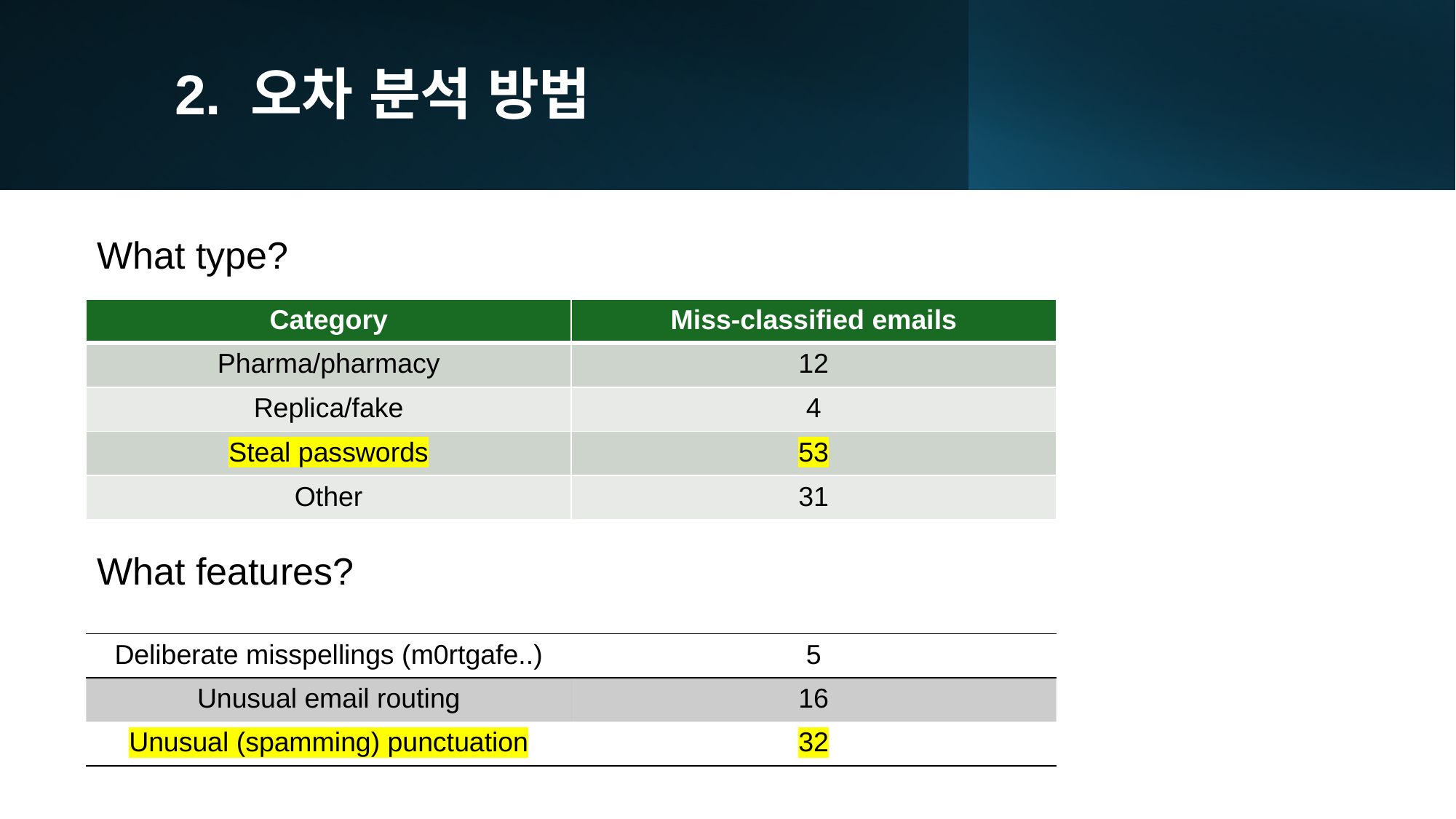

# 2. 오차 분석 방법
What type?
| Category | Miss-classified emails |
| --- | --- |
| Pharma/pharmacy | 12 |
| Replica/fake | 4 |
| Steal passwords | 53 |
| Other | 31 |
What features?
| Deliberate misspellings (m0rtgafe..) | 5 |
| --- | --- |
| Unusual email routing | 16 |
| Unusual (spamming) punctuation | 32 |